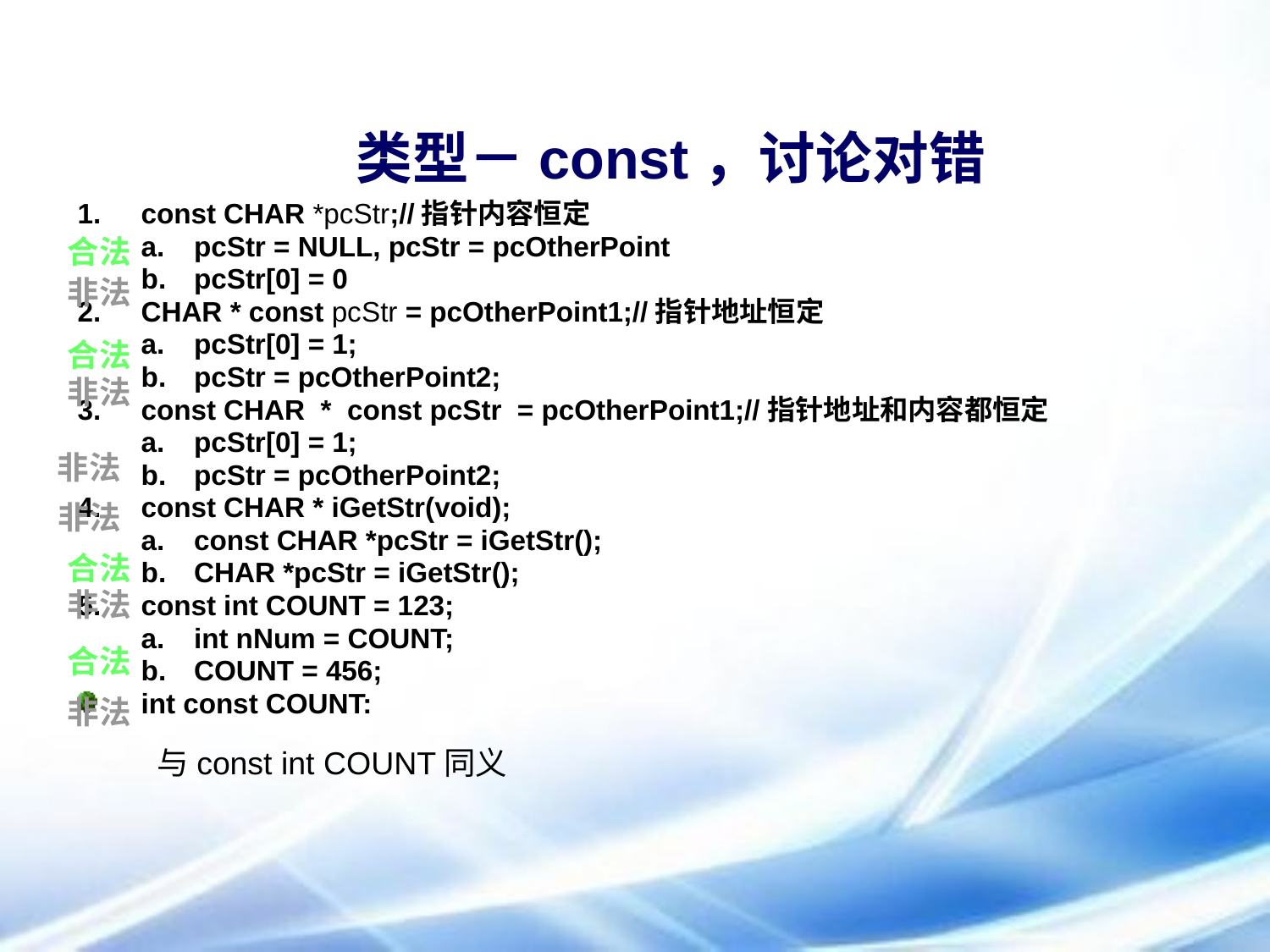

# 类型－const，讨论对错
const CHAR *pcStr;//指针内容恒定
pcStr = NULL, pcStr = pcOtherPoint
pcStr[0] = 0
CHAR * const pcStr = pcOtherPoint1;//指针地址恒定
pcStr[0] = 1;
pcStr = pcOtherPoint2;
const CHAR  *  const pcStr  = pcOtherPoint1;//指针地址和内容都恒定
pcStr[0] = 1;
pcStr = pcOtherPoint2;
const CHAR * iGetStr(void);
const CHAR *pcStr = iGetStr();
CHAR *pcStr = iGetStr();
const int COUNT = 123;
int nNum = COUNT;
COUNT = 456;
int const COUNT:

合法
非法
合法
非法
非法
非法
合法
非法
合法
非法
与const int COUNT同义